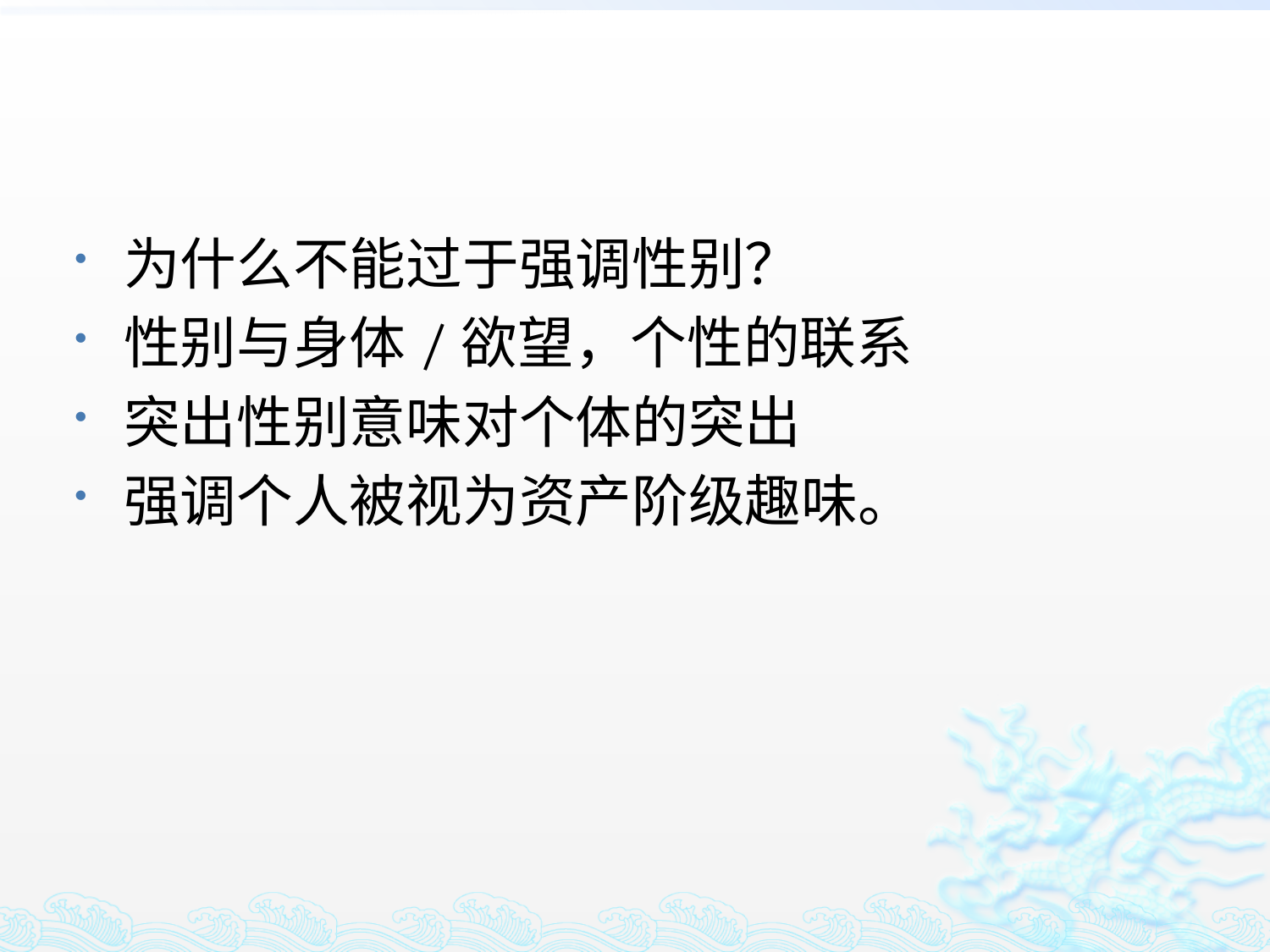

#
为什么不能过于强调性别？
性别与身体/欲望，个性的联系
突出性别意味对个体的突出
强调个人被视为资产阶级趣味。